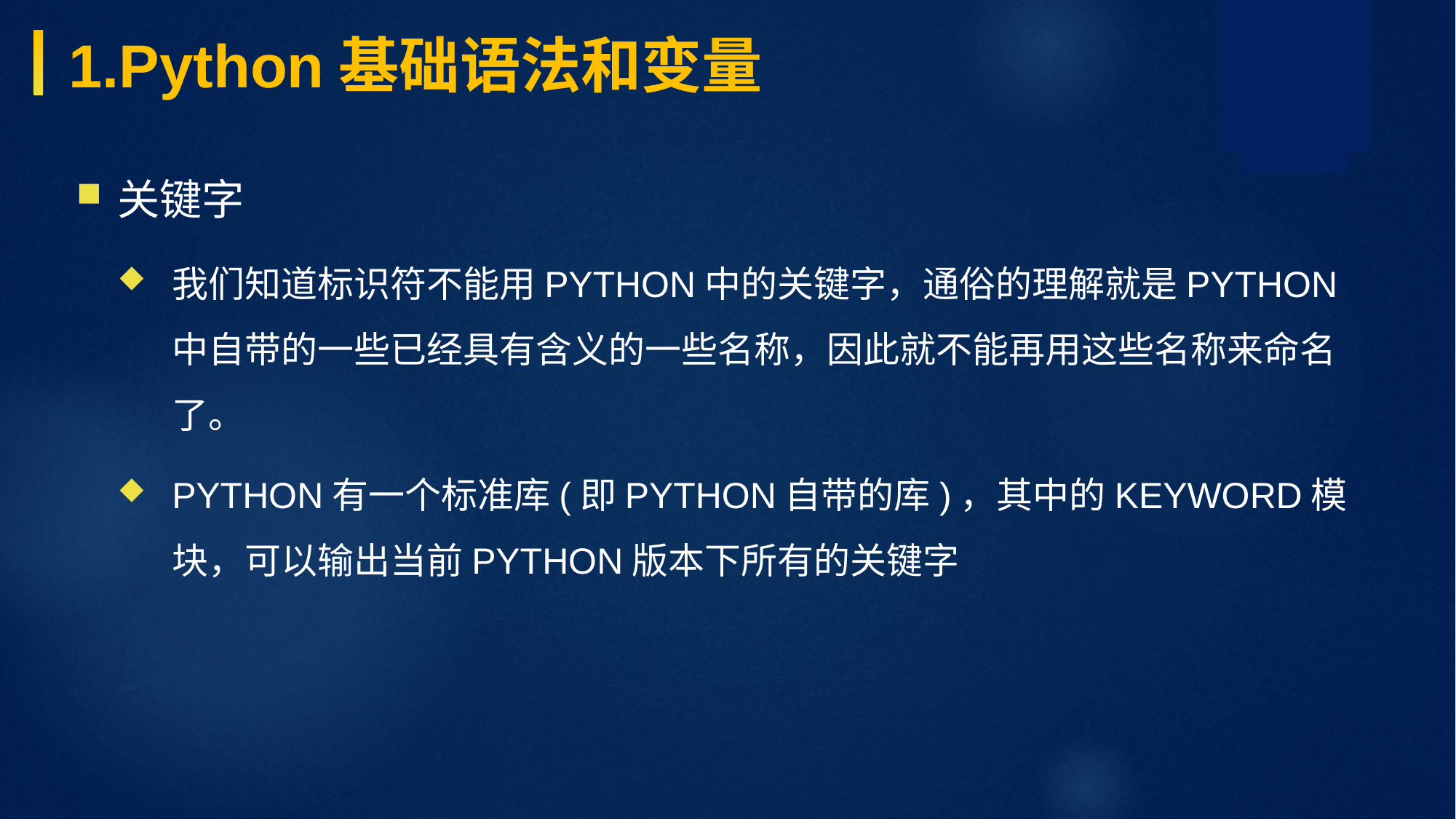

1.Python基础语法和变量
关键字
我们知道标识符不能用Python中的关键字，通俗的理解就是Python中自带的一些已经具有含义的一些名称，因此就不能再用这些名称来命名了。
Python有一个标准库(即Python自带的库)，其中的keyword模块，可以输出当前Python版本下所有的关键字